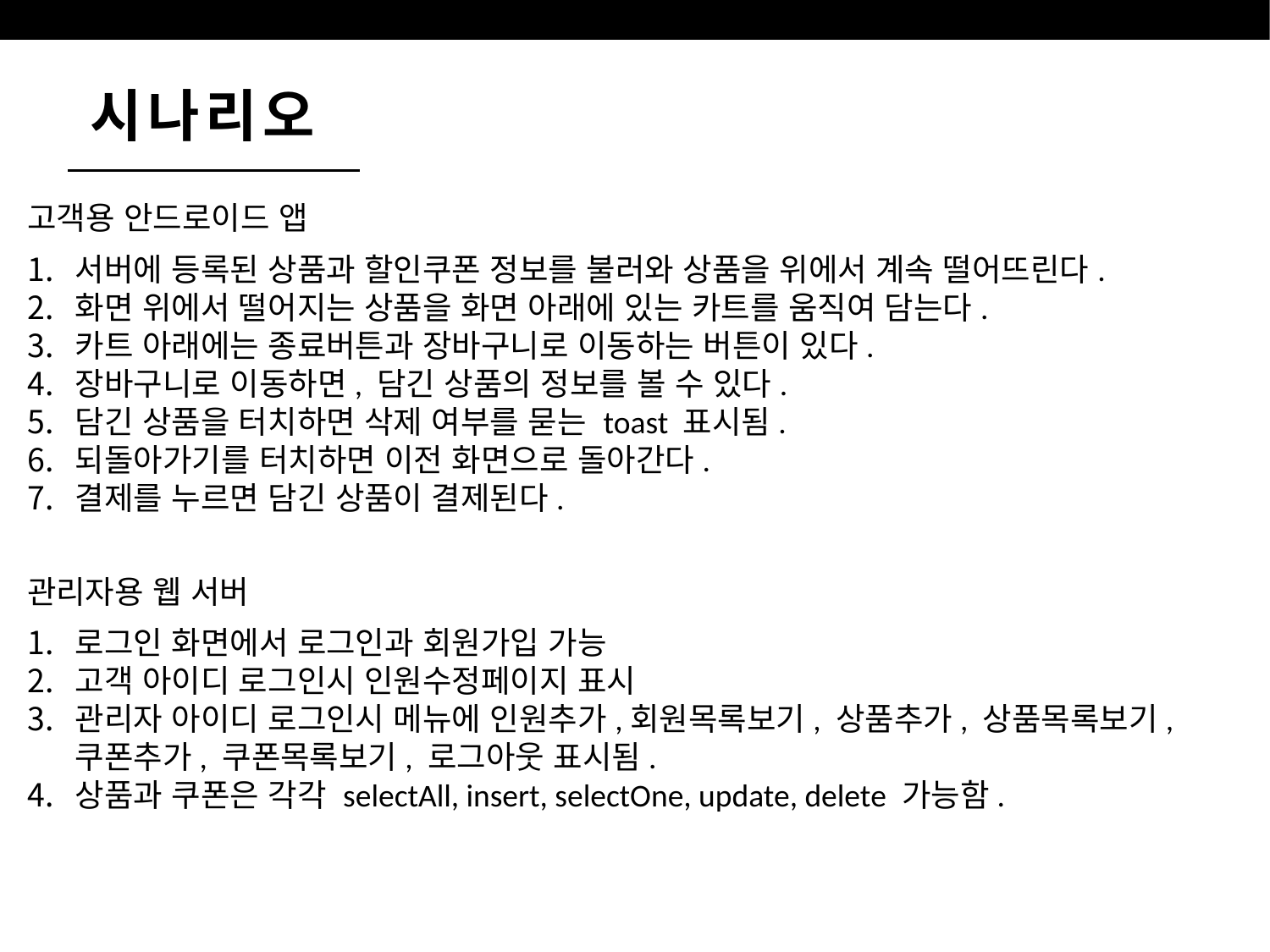

시나리오
고객용 안드로이드 앱
서버에 등록된 상품과 할인쿠폰 정보를 불러와 상품을 위에서 계속 떨어뜨린다.
화면 위에서 떨어지는 상품을 화면 아래에 있는 카트를 움직여 담는다.
카트 아래에는 종료버튼과 장바구니로 이동하는 버튼이 있다.
장바구니로 이동하면, 담긴 상품의 정보를 볼 수 있다.
담긴 상품을 터치하면 삭제 여부를 묻는 toast 표시됨.
되돌아가기를 터치하면 이전 화면으로 돌아간다.
결제를 누르면 담긴 상품이 결제된다.
관리자용 웹 서버
로그인 화면에서 로그인과 회원가입 가능
고객 아이디 로그인시 인원수정페이지 표시
관리자 아이디 로그인시 메뉴에 인원추가,회원목록보기, 상품추가, 상품목록보기, 쿠폰추가, 쿠폰목록보기, 로그아웃 표시됨.
상품과 쿠폰은 각각 selectAll, insert, selectOne, update, delete 가능함.